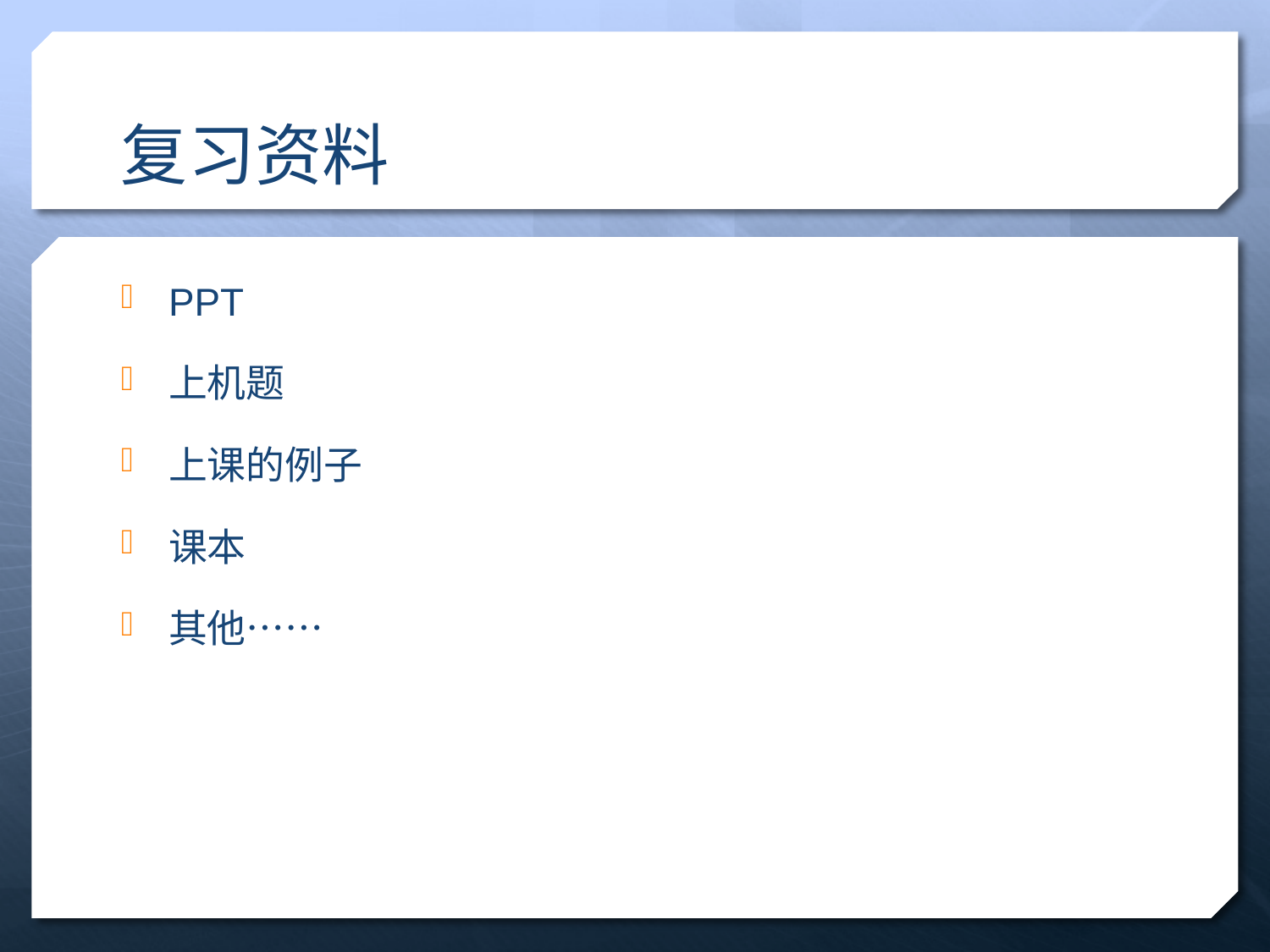

# 复习资料
PPT
上机题
上课的例子
课本
其他……